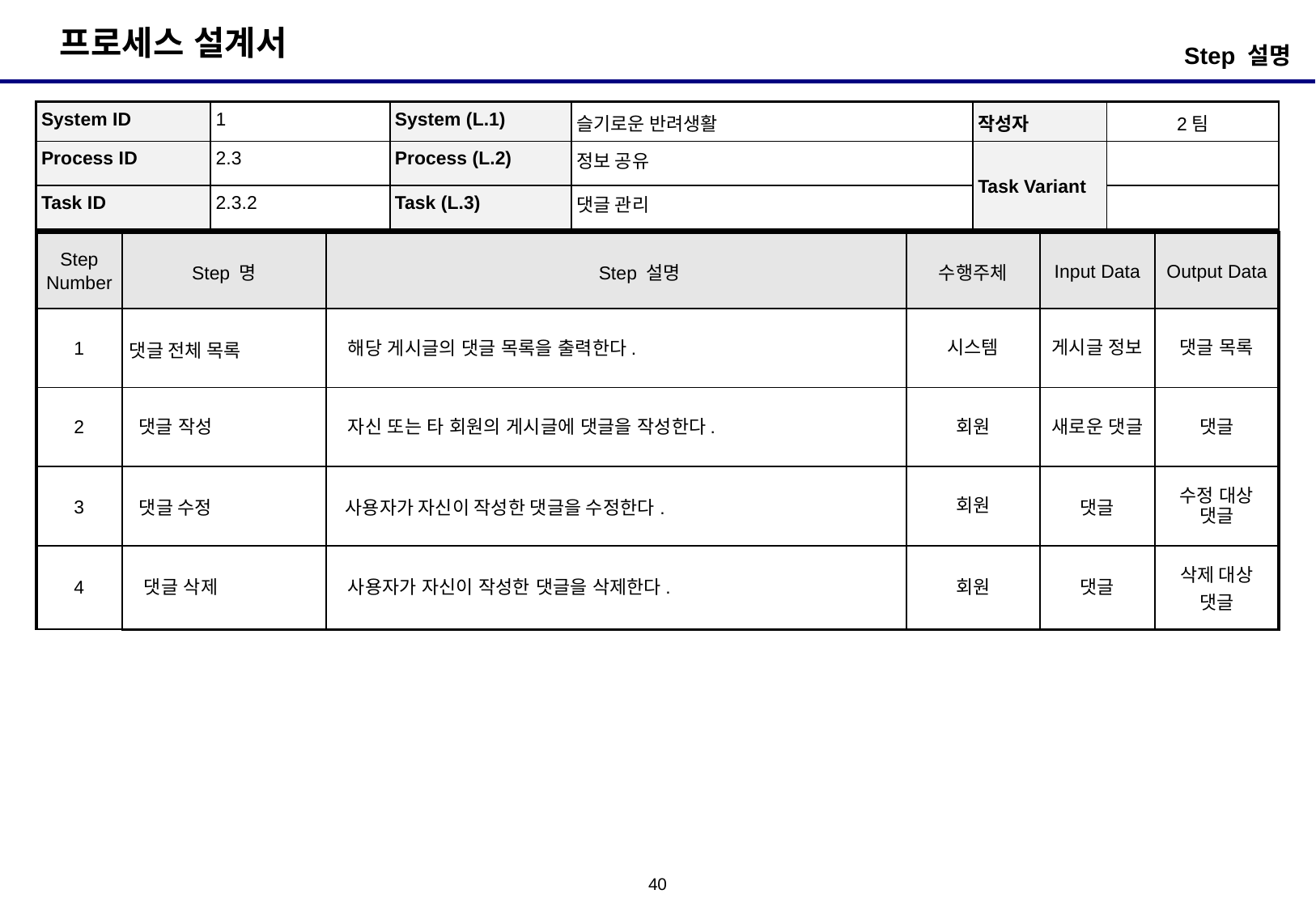

Step 설명
| System ID | 1 | System (L.1) | 슬기로운 반려생활 | 작성자 | 2팀 |
| --- | --- | --- | --- | --- | --- |
| Process ID | 2.3 | Process (L.2) | 정보 공유 | Task Variant |  |
| Task ID | 2.3.2 | Task (L.3) | 댓글 관리 |  |  |
| Step Number | Step 명 | Step 설명 | 수행주체 | Input Data | Output Data |
| --- | --- | --- | --- | --- | --- |
| 1 | 댓글 전체 목록 | 해당 게시글의 댓글 목록을 출력한다. | 시스템 | 게시글 정보 | 댓글 목록 |
| 2 | 댓글 작성 | 자신 또는 타 회원의 게시글에 댓글을 작성한다. | 회원 | 새로운 댓글 | 댓글 |
| 3 | 댓글 수정 | 사용자가 자신이 작성한 댓글을 수정한다. | 회원 | 댓글 | 수정 대상 댓글 |
| 4 | 댓글 삭제 | 사용자가 자신이 작성한 댓글을 삭제한다. | 회원 | 댓글 | 삭제 대상 댓글 |